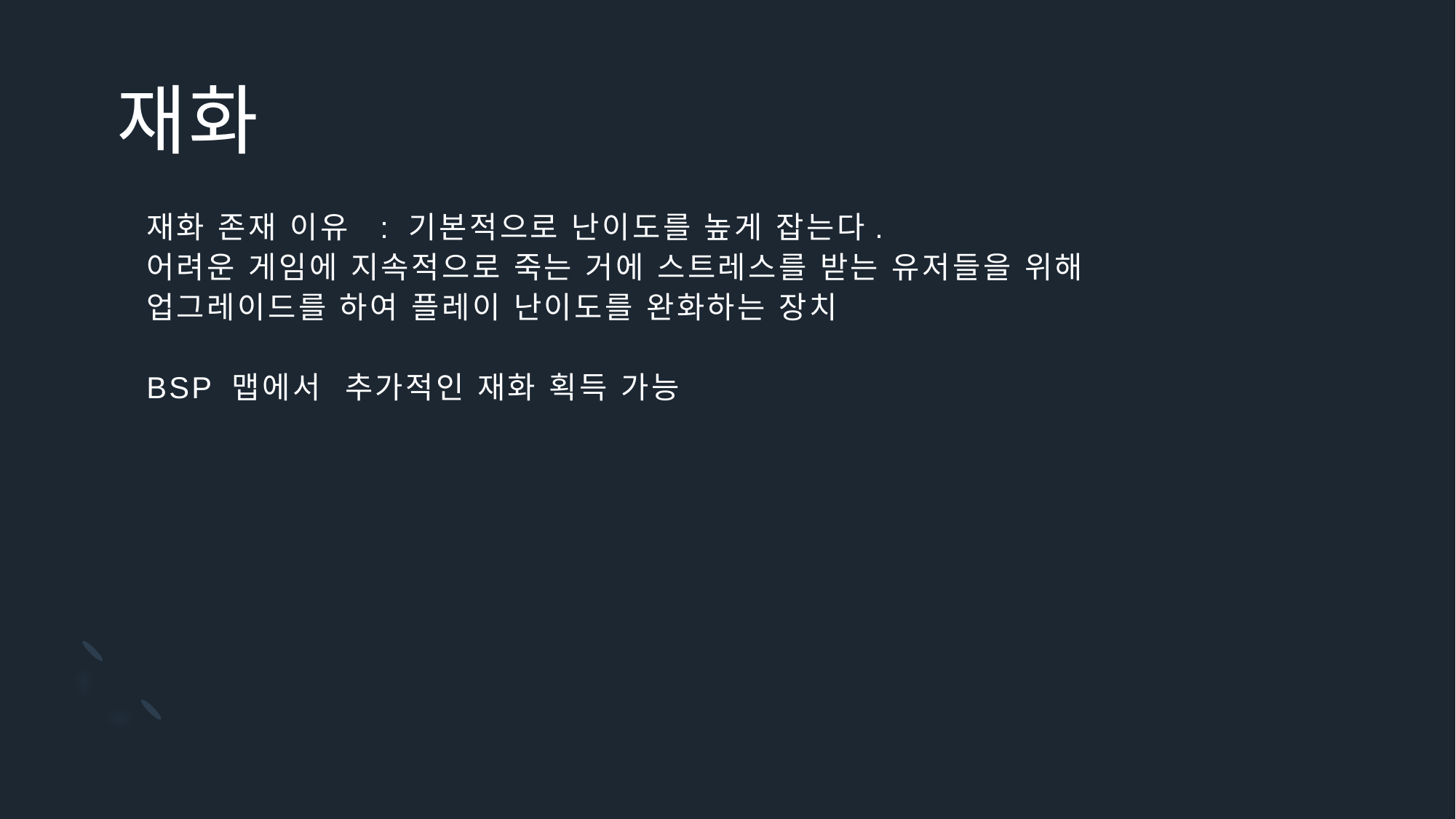

재화
# 재화 존재 이유  : 기본적으로 난이도를 높게 잡는다. 어려운 게임에 지속적으로 죽는 거에 스트레스를 받는 유저들을 위해 업그레이드를 하여 플레이 난이도를 완화하는 장치 BSP 맵에서  추가적인 재화 획득 가능